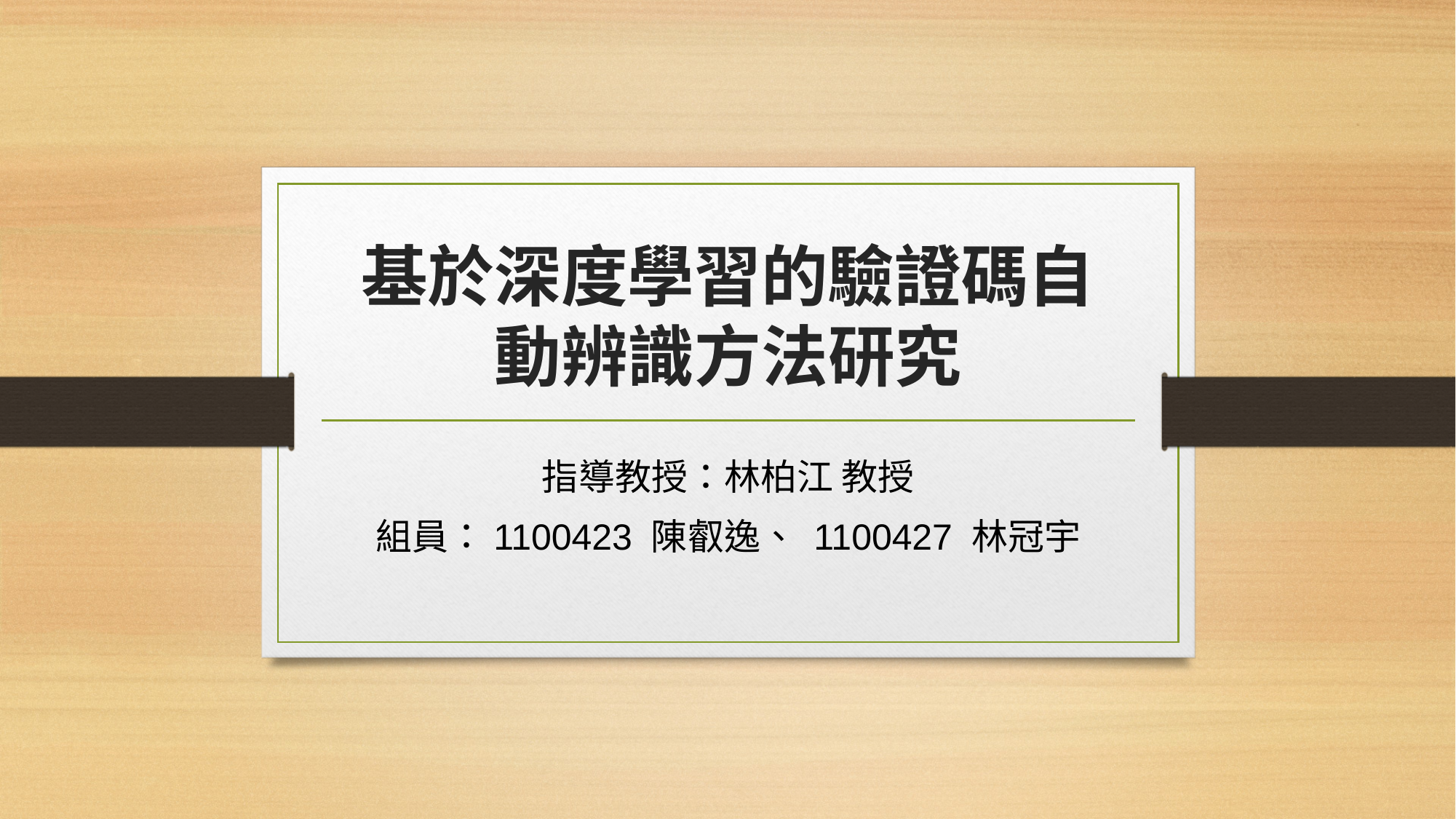

# 基於深度學習的驗證碼自動辨識方法研究
指導教授：林柏江 教授
組員：1100423 陳叡逸、 1100427 林冠宇